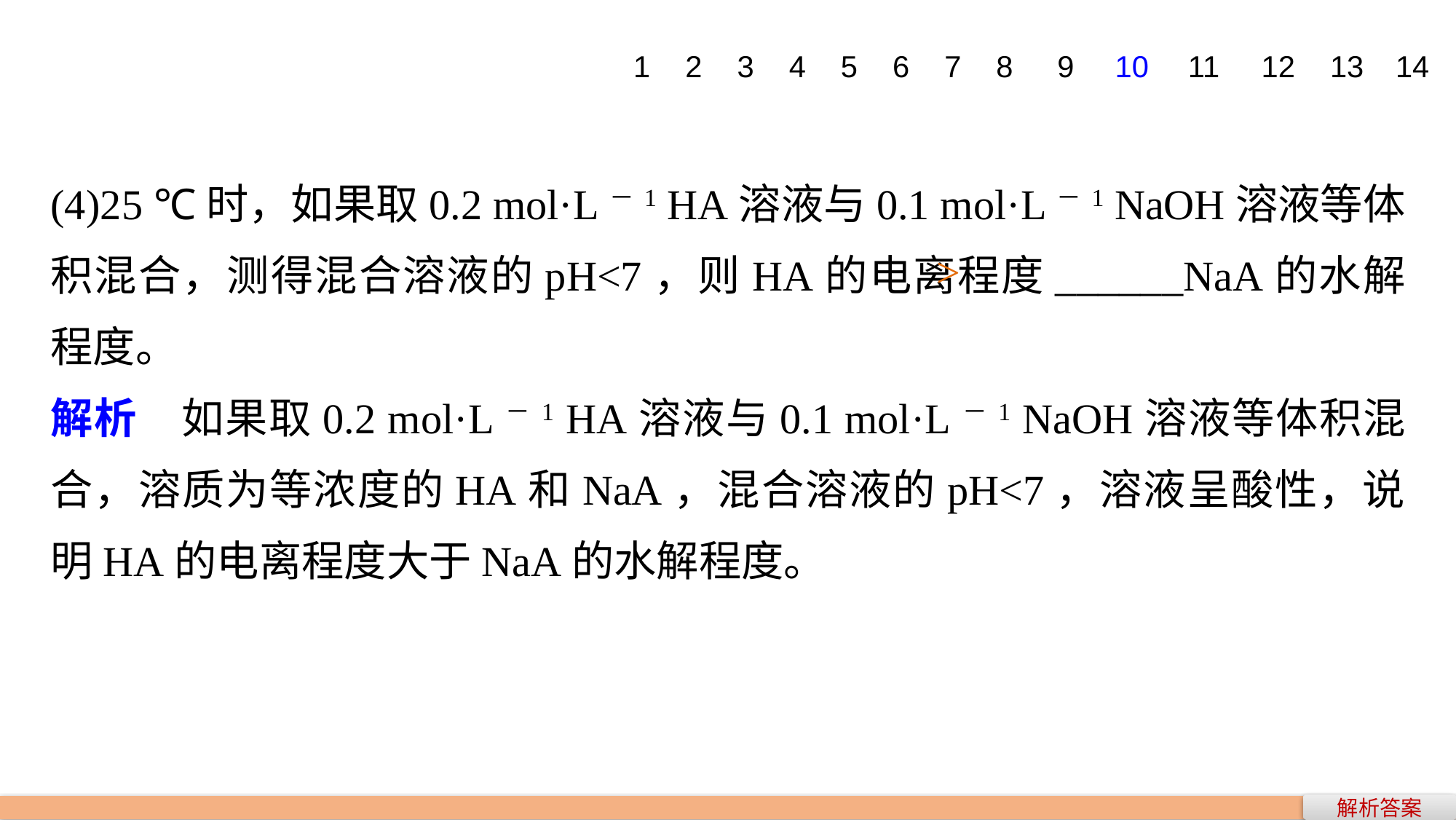

1
2
3
4
5
6
7
8
9
10
11
12
13
14
(4)25 ℃时，如果取0.2 mol·L－1 HA溶液与0.1 mol·L－1 NaOH溶液等体积混合，测得混合溶液的pH<7，则HA的电离程度______NaA的水解程度。
解析　如果取0.2 mol·L－1 HA溶液与0.1 mol·L－1 NaOH溶液等体积混合，溶质为等浓度的HA和NaA，混合溶液的pH<7，溶液呈酸性，说明HA的电离程度大于NaA的水解程度。
>
解析答案